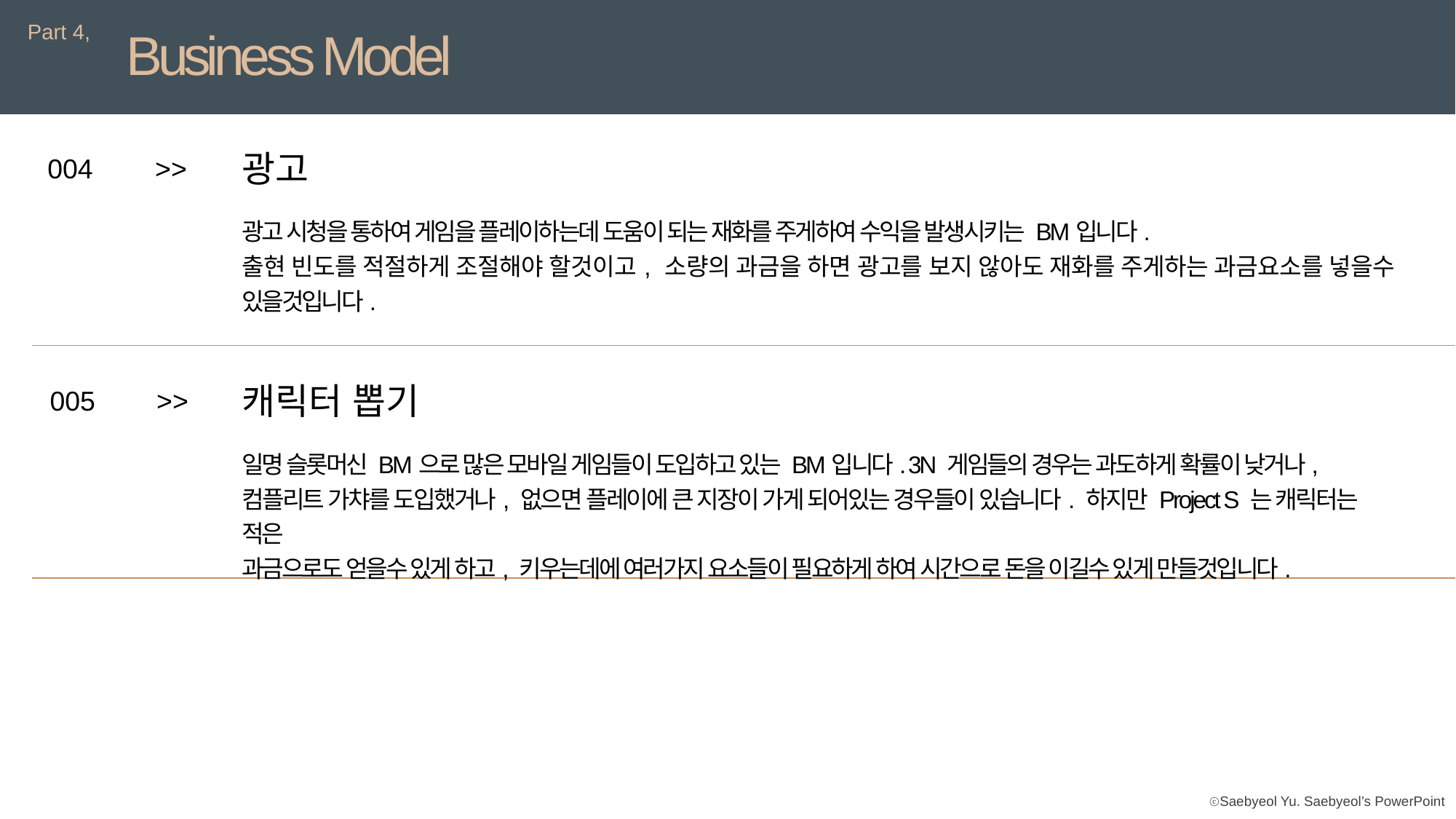

Part 4,
Business Model
광고
004
>>
광고 시청을 통하여 게임을 플레이하는데 도움이 되는 재화를 주게하여 수익을 발생시키는 BM입니다.
출현 빈도를 적절하게 조절해야 할것이고, 소량의 과금을 하면 광고를 보지 않아도 재화를 주게하는 과금요소를 넣을수 있을것입니다.
캐릭터 뽑기
005
>>
일명 슬롯머신 BM으로 많은 모바일 게임들이 도입하고 있는 BM입니다. 3N 게임들의 경우는 과도하게 확률이 낮거나,
컴플리트 가챠를 도입했거나, 없으면 플레이에 큰 지장이 가게 되어있는 경우들이 있습니다. 하지만 Project S 는 캐릭터는 적은
과금으로도 얻을수 있게 하고, 키우는데에 여러가지 요소들이 필요하게 하여 시간으로 돈을 이길수 있게 만들것입니다.